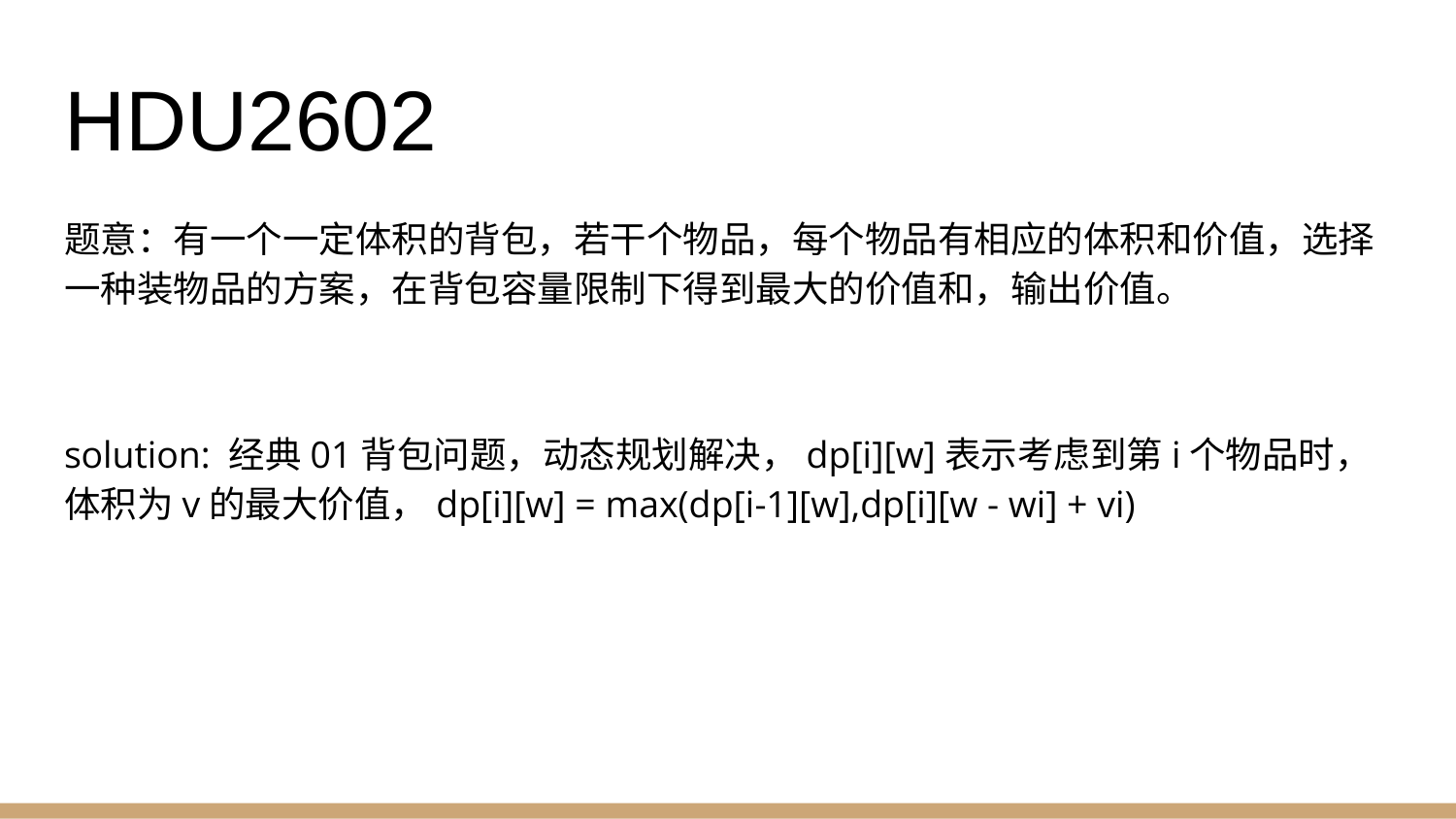

# HDU2602
题意：有一个一定体积的背包，若干个物品，每个物品有相应的体积和价值，选择一种装物品的方案，在背包容量限制下得到最大的价值和，输出价值。

solution: 经典01背包问题，动态规划解决，dp[i][w]表示考虑到第i个物品时，体积为v的最大价值，dp[i][w] = max(dp[i-1][w],dp[i][w - wi] + vi)